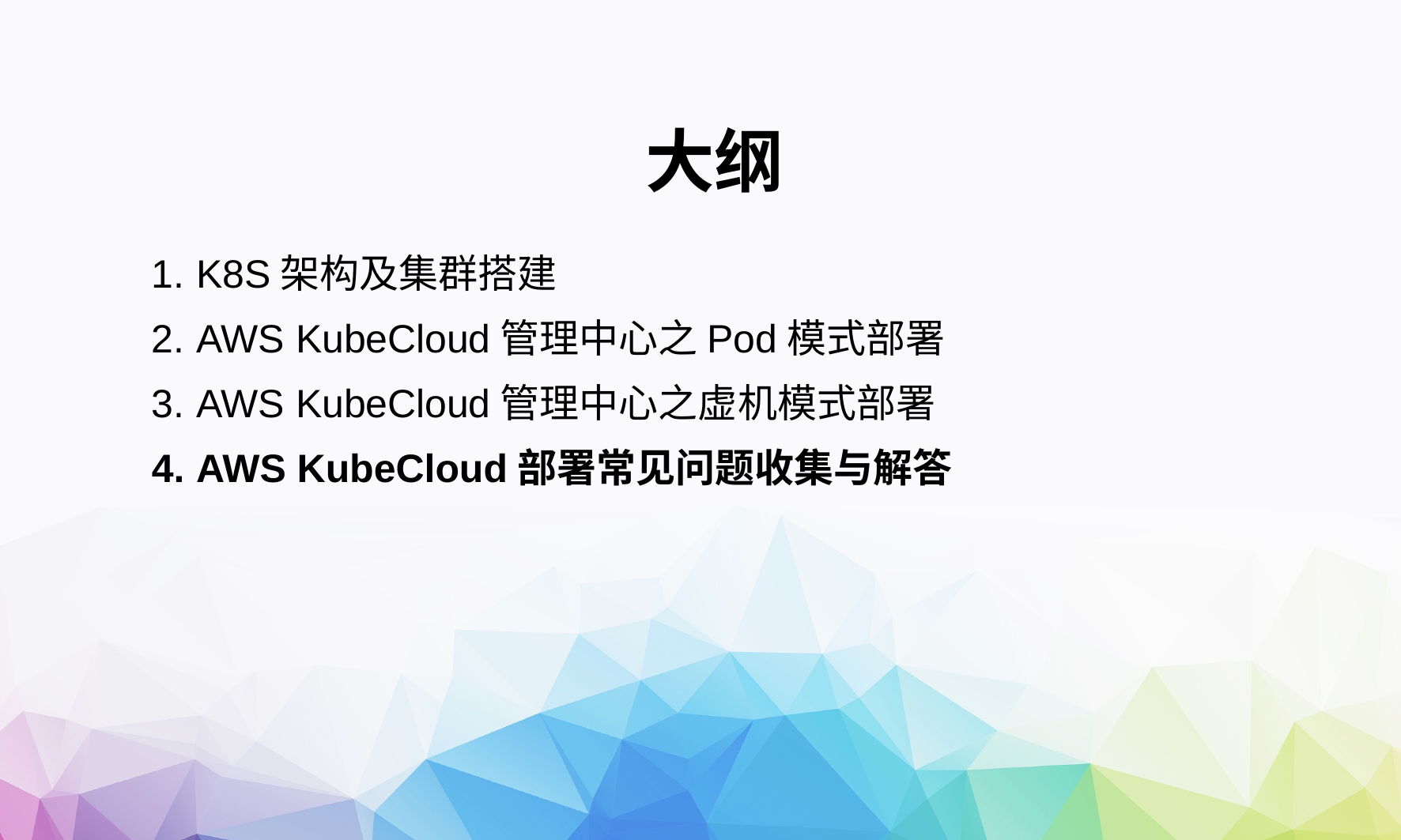

大纲
K8S架构及集群搭建
AWS KubeCloud管理中心之Pod模式部署
AWS KubeCloud管理中心之虚机模式部署
AWS KubeCloud部署常见问题收集与解答
34